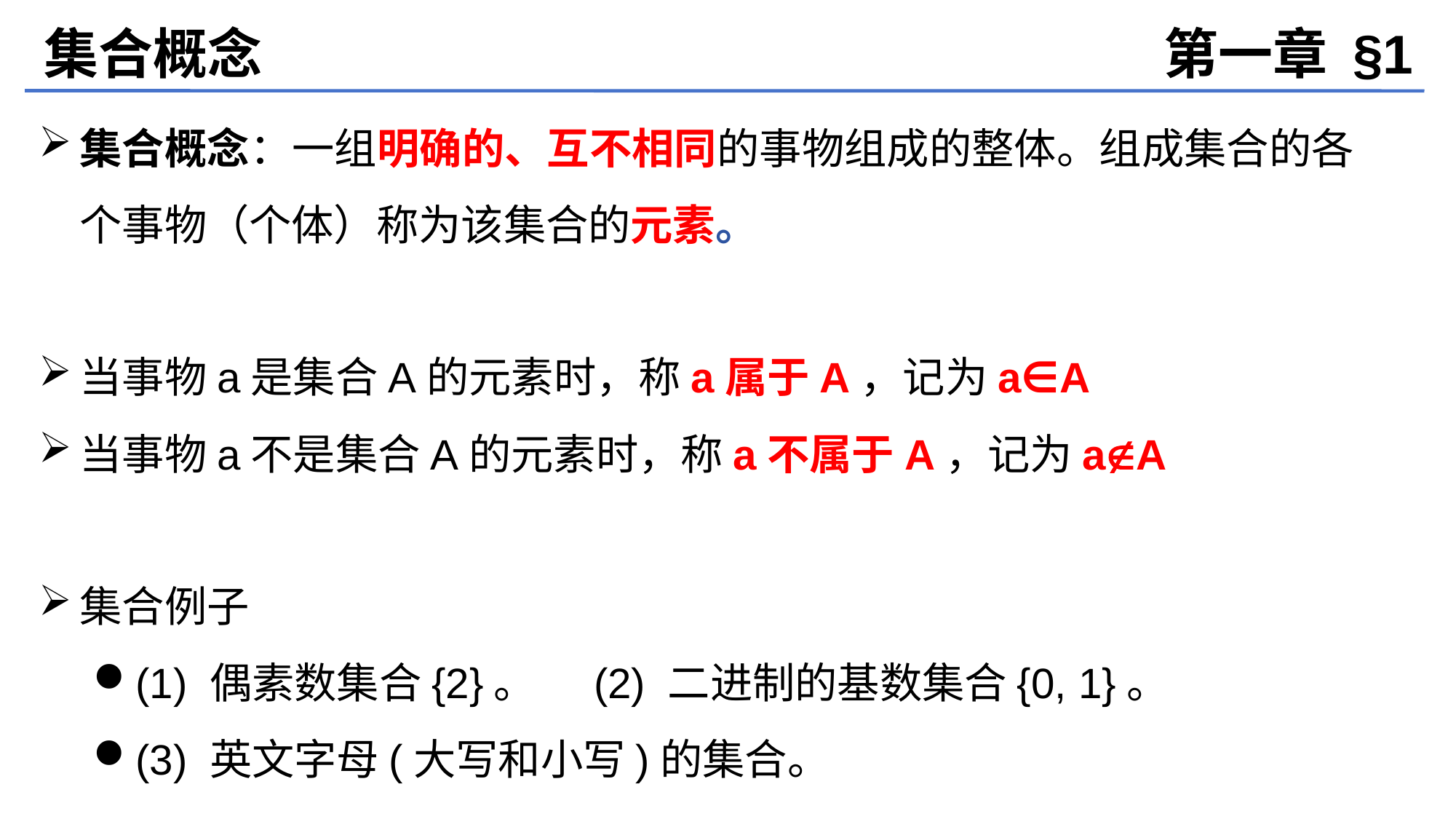

集合概念
第一章 §1
集合概念：一组明确的、互不相同的事物组成的整体。组成集合的各个事物（个体）称为该集合的元素。

当事物a是集合A的元素时，称a属于A，记为a∈A
当事物a不是集合A的元素时，称a不属于A，记为a∉A

集合例子
(1) 偶素数集合{2}。     (2) 二进制的基数集合{0, 1}。
(3) 英文字母(大写和小写)的集合。